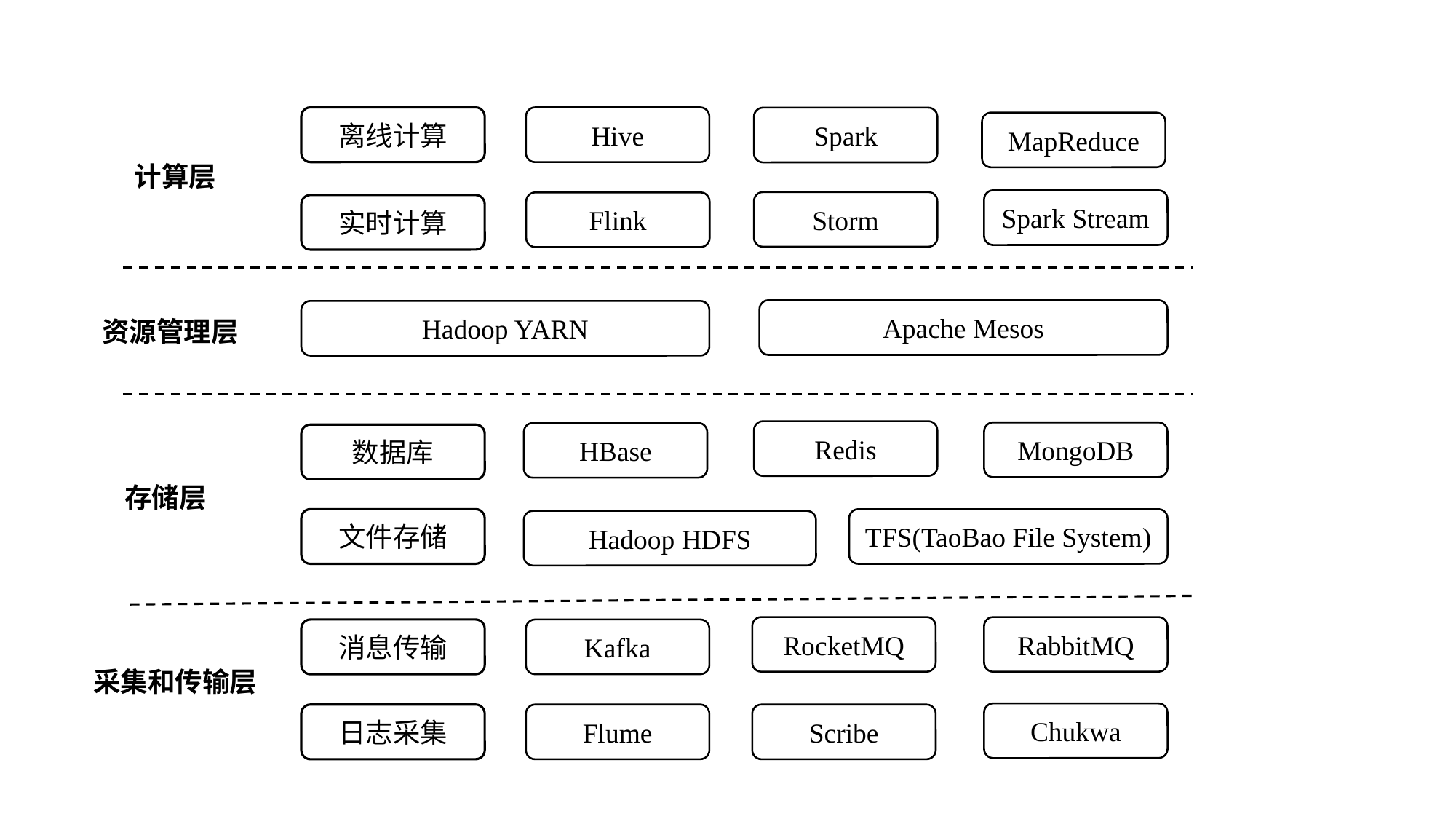

离线计算
Hive
Spark
MapReduce
计算层
Spark Stream
Storm
Flink
实时计算
Apache Mesos
Hadoop YARN
资源管理层
Redis
MongoDB
HBase
数据库
存储层
文件存储
TFS(TaoBao File System)
Hadoop HDFS
RocketMQ
RabbitMQ
消息传输
Kafka
采集和传输层
Chukwa
日志采集
Flume
Scribe